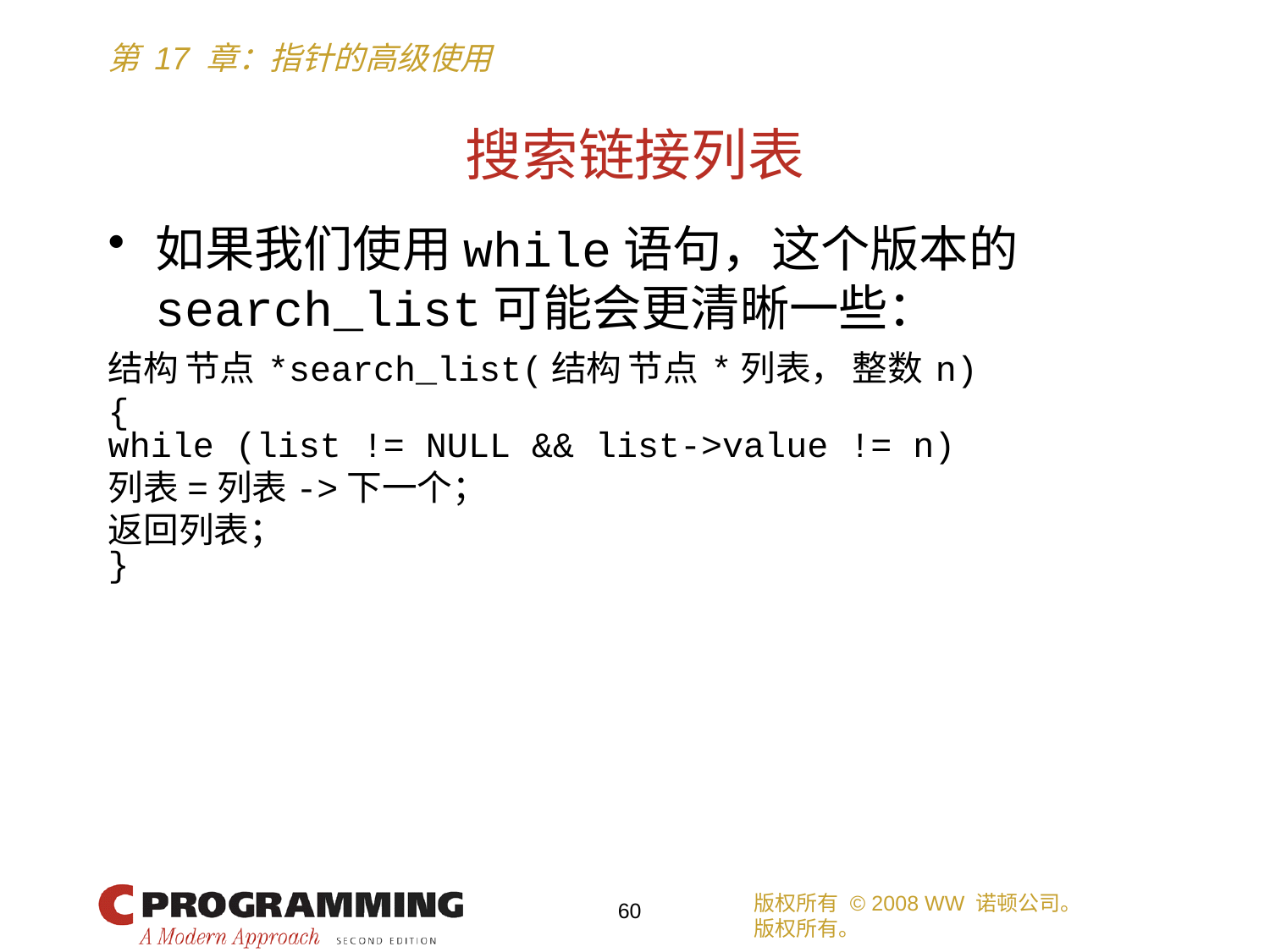

# 搜索链接列表
如果我们使用while语句，这个版本的search_list可能会更清晰一些：
结构 节点 *search_list(结构 节点 *列表， 整数 n)
{
while (list != NULL && list->value != n)
列表=列表->下一个；
返回列表；
}
版权所有 © 2008 WW 诺顿公司。
版权所有。
60